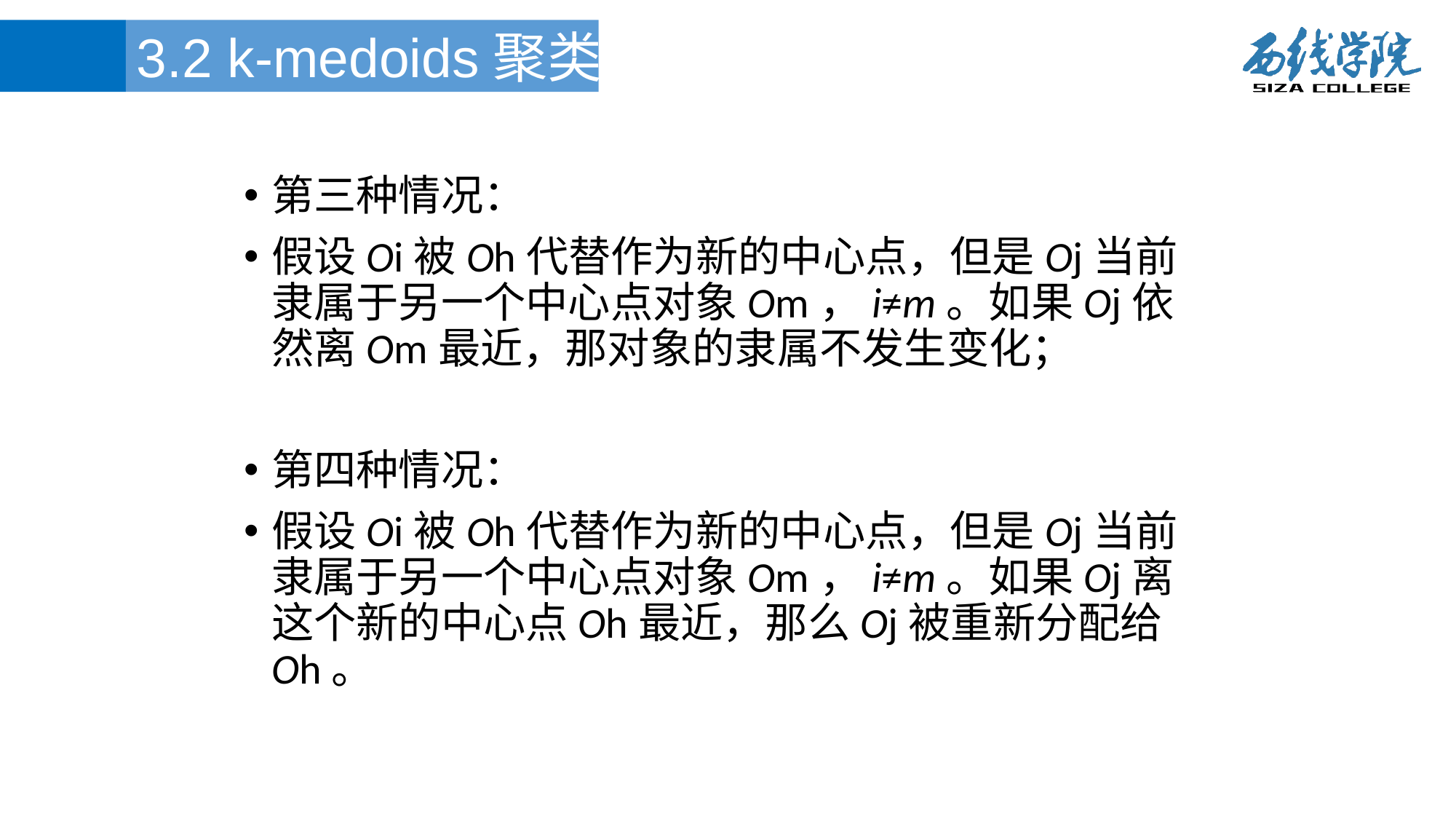

3.2 k-medoids聚类方法

第三种情况：
假设Oi被Oh代替作为新的中心点，但是Oj当前隶属于另一个中心点对象Om，i≠m。如果Oj依然离Om最近，那对象的隶属不发生变化；

第四种情况：
假设Oi被Oh代替作为新的中心点，但是Oj当前隶属于另一个中心点对象Om，i≠m。如果Oj离这个新的中心点Oh最近，那么Oj被重新分配给Oh。